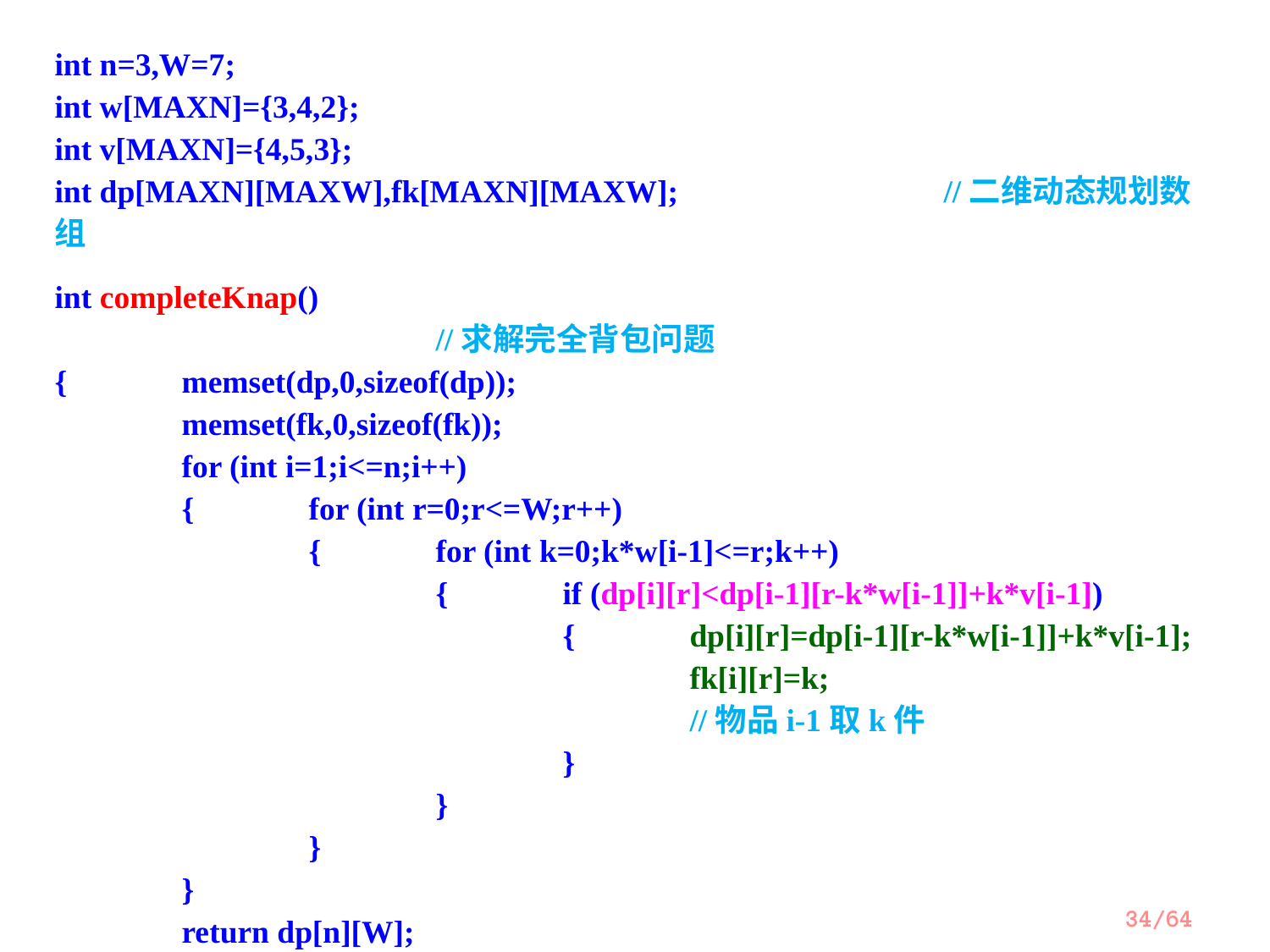

int n=3,W=7;
int w[MAXN]={3,4,2};
int v[MAXN]={4,5,3};
int dp[MAXN][MAXW],fk[MAXN][MAXW];			//二维动态规划数组
int completeKnap()										//求解完全背包问题
{	memset(dp,0,sizeof(dp));
	memset(fk,0,sizeof(fk));
	for (int i=1;i<=n;i++)
	{	for (int r=0;r<=W;r++)
		{	for (int k=0;k*w[i-1]<=r;k++)
			{	if (dp[i][r]<dp[i-1][r-k*w[i-1]]+k*v[i-1])
				{	dp[i][r]=dp[i-1][r-k*w[i-1]]+k*v[i-1];
					fk[i][r]=k;								//物品i-1取k件
				}
			}
		}
	}
	return dp[n][W];
}
34/64